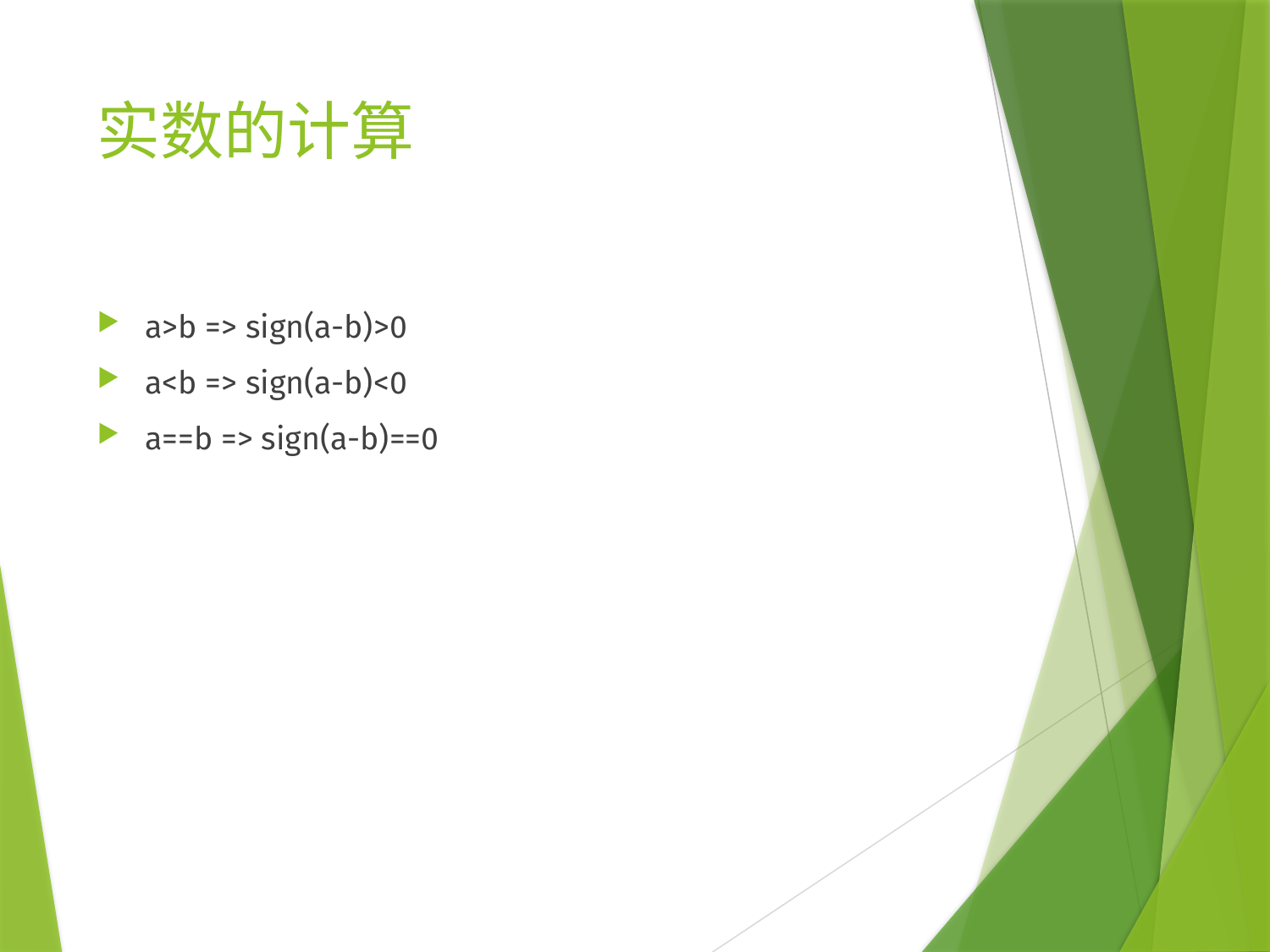

# 实数的计算
a>b => sign(a-b)>0
a<b => sign(a-b)<0
a==b => sign(a-b)==0